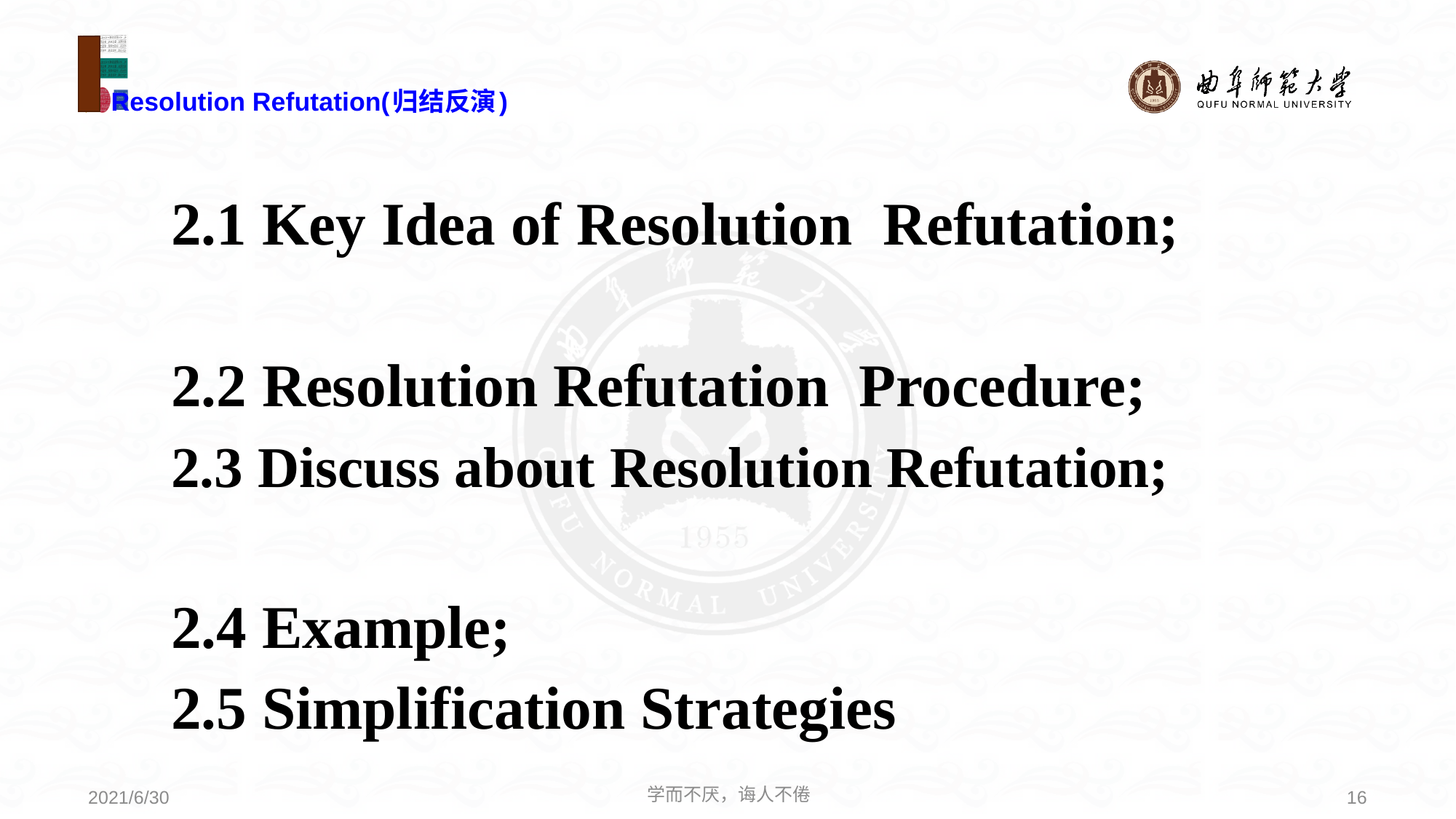

# Resolution Refutation(归结反演)
2.1 Key Idea of Resolution  Refutation;

2.2 Resolution Refutation  Procedure;
2.3 Discuss about Resolution Refutation;

2.4 Example;
2.5 Simplification Strategies
学而不厌，诲人不倦
16
2021/6/30